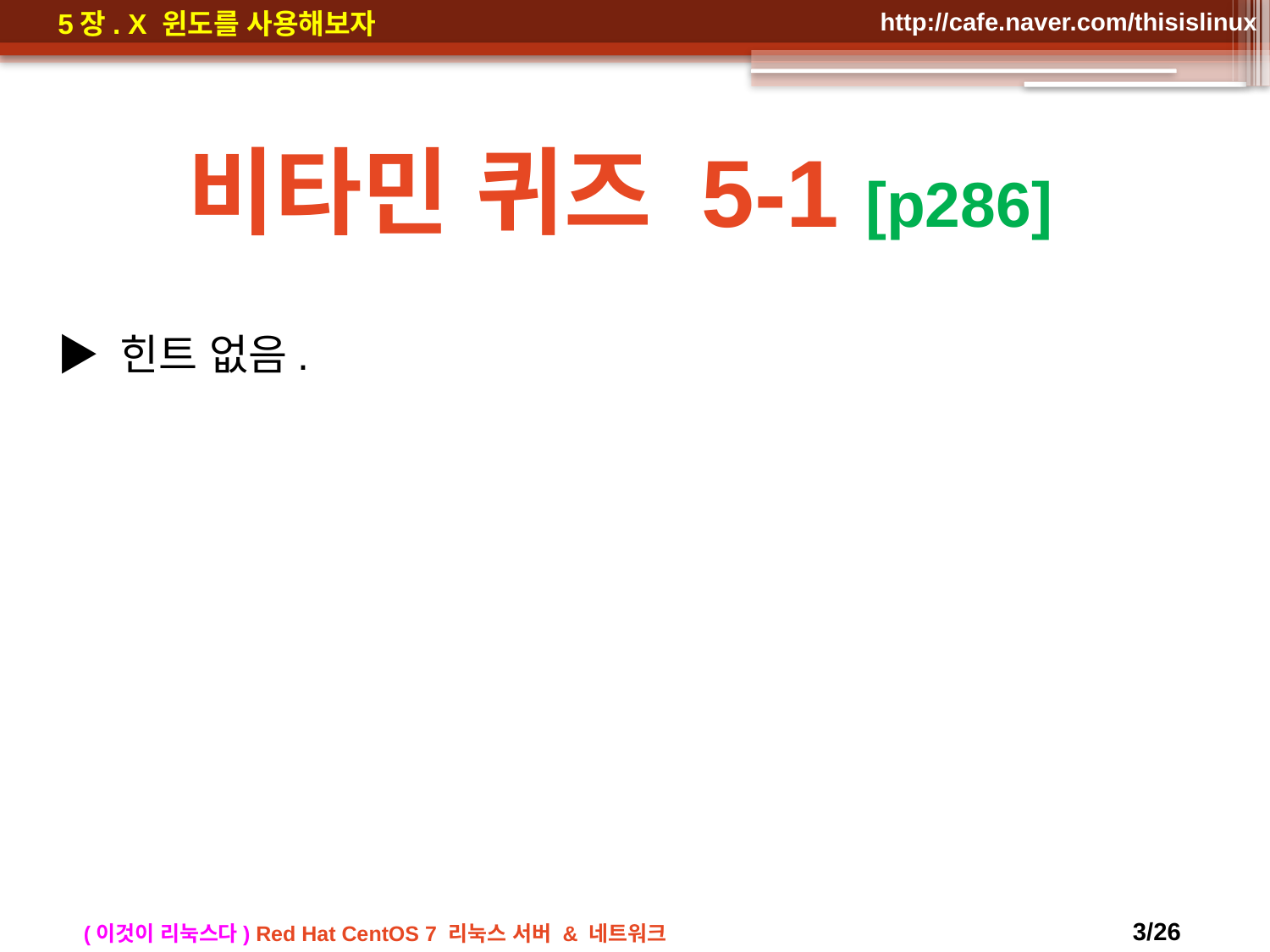

비타민 퀴즈 5-1 [p286]
▶ 힌트 없음.